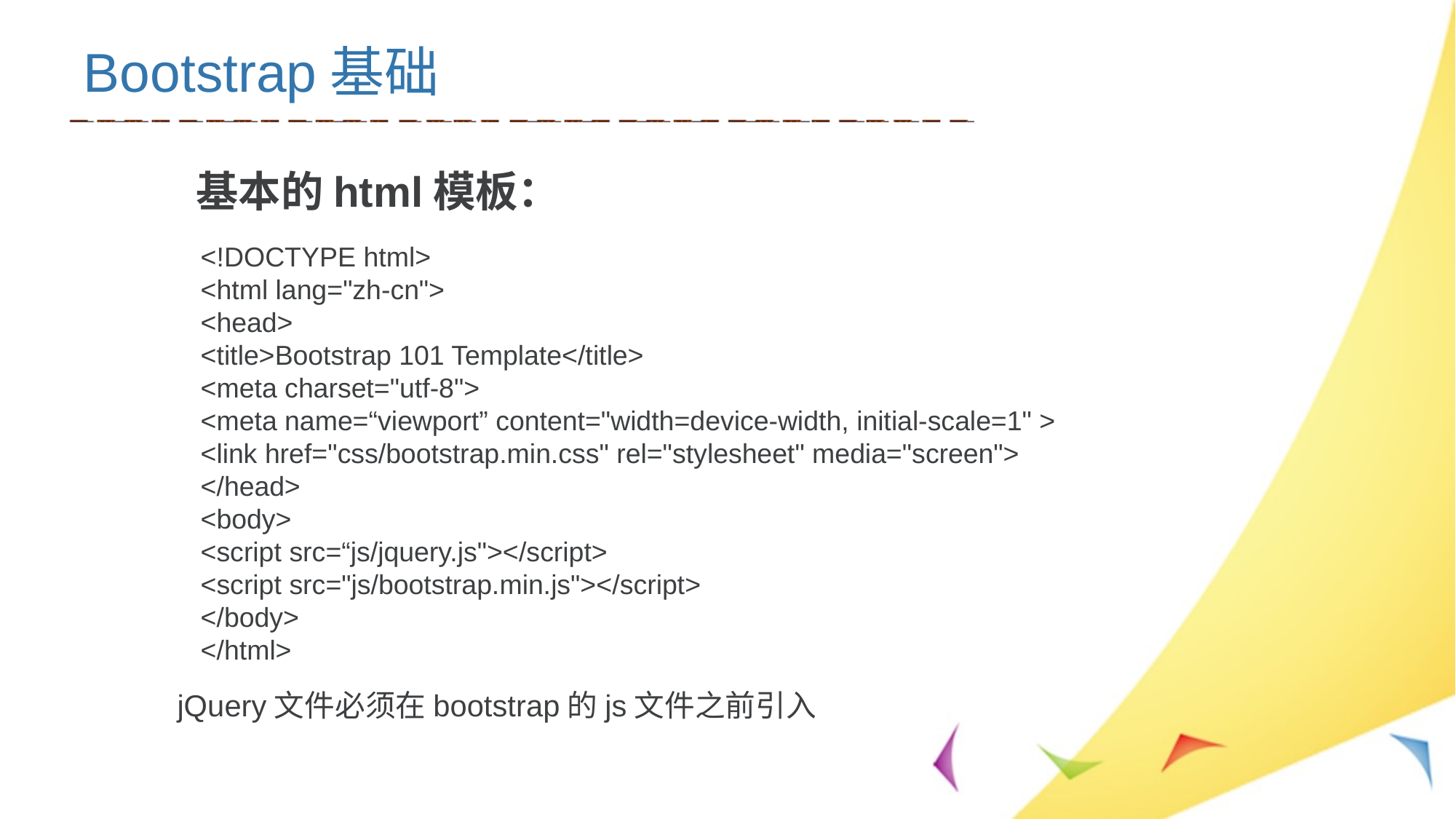

# Bootstrap基础
基本的html模板：
<!DOCTYPE html>
<html lang="zh-cn">
<head>
<title>Bootstrap 101 Template</title>
<meta charset="utf-8">
<meta name=“viewport” content="width=device-width, initial-scale=1" >
<link href="css/bootstrap.min.css" rel="stylesheet" media="screen">
</head>
<body>
<script src=“js/jquery.js"></script>
<script src="js/bootstrap.min.js"></script>
</body>
</html>
jQuery文件必须在bootstrap的js文件之前引入